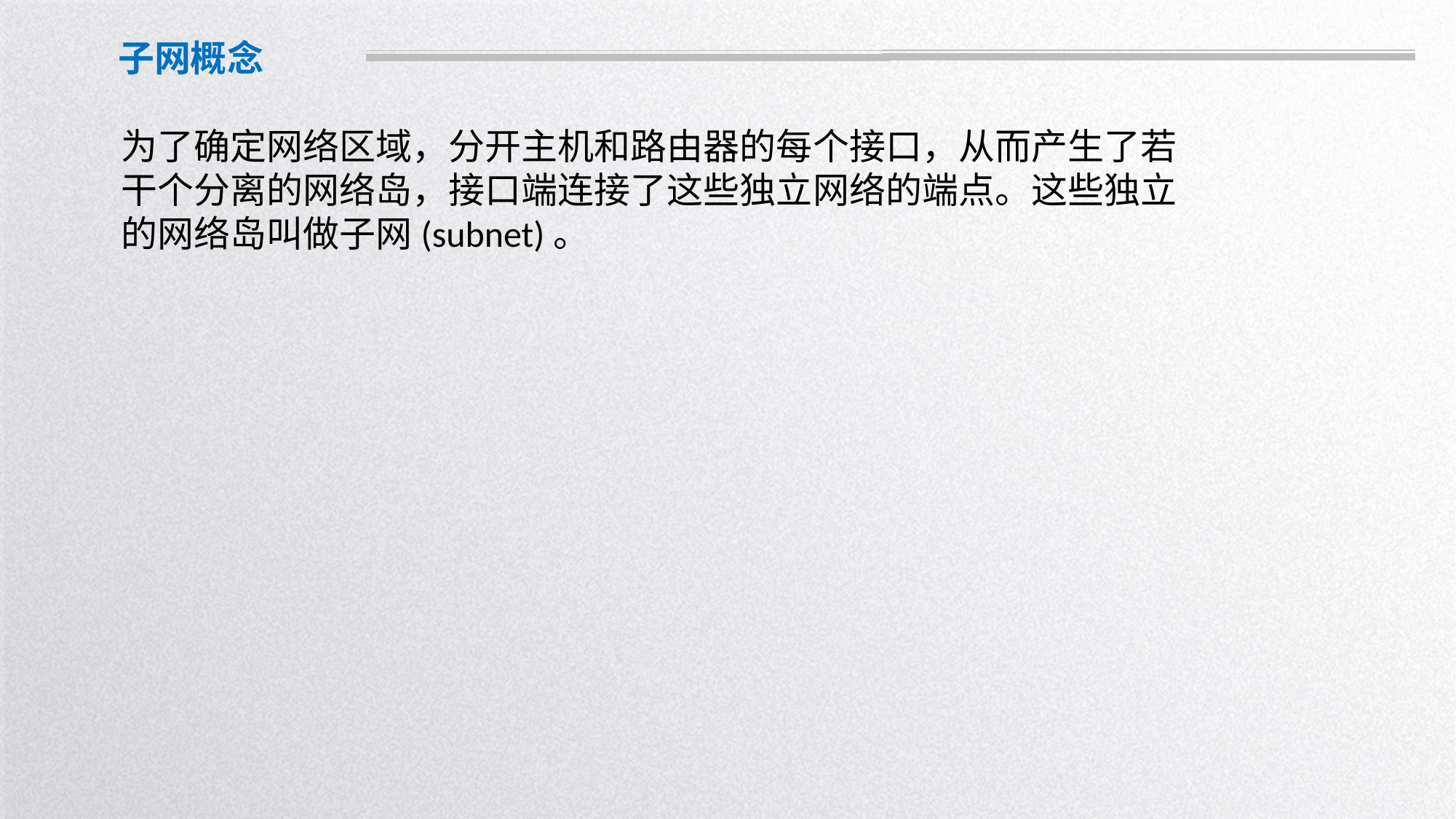

子网概念
为了确定网络区域，分开主机和路由器的每个接口，从而产生了若干个分离的网络岛，接口端连接了这些独立网络的端点。这些独立的网络岛叫做子网(subnet)。